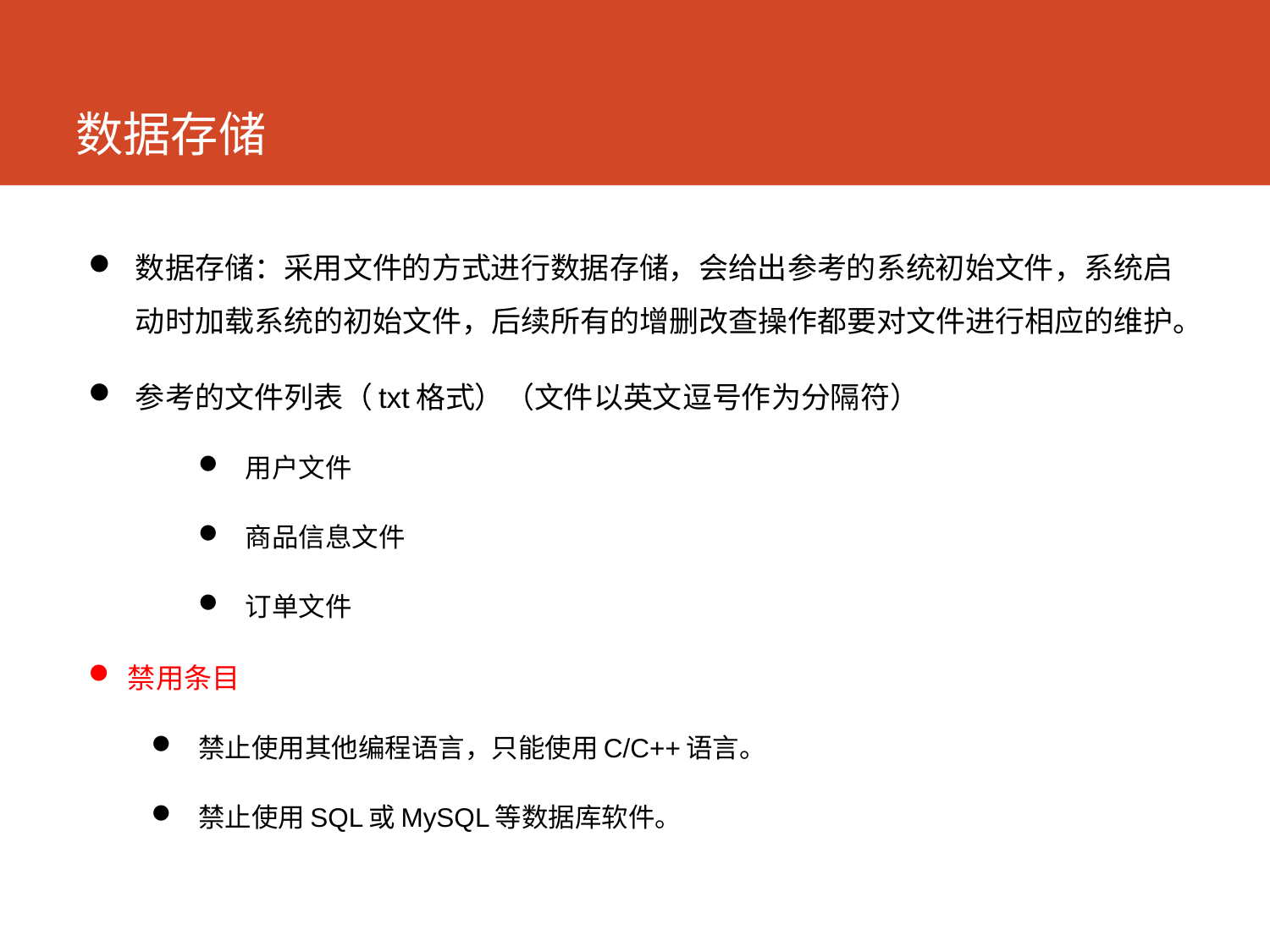

# 数据存储

数据存储：采用文件的方式进行数据存储，会给出参考的系统初始文件，系统启动时加载系统的初始文件，后续所有的增删改查操作都要对文件进行相应的维护。
参考的文件列表（txt格式）（文件以英文逗号作为分隔符）
用户文件
商品信息文件
订单文件
禁用条目
禁止使用其他编程语言，只能使用C/C++语言。
禁止使用SQL或MySQL等数据库软件。